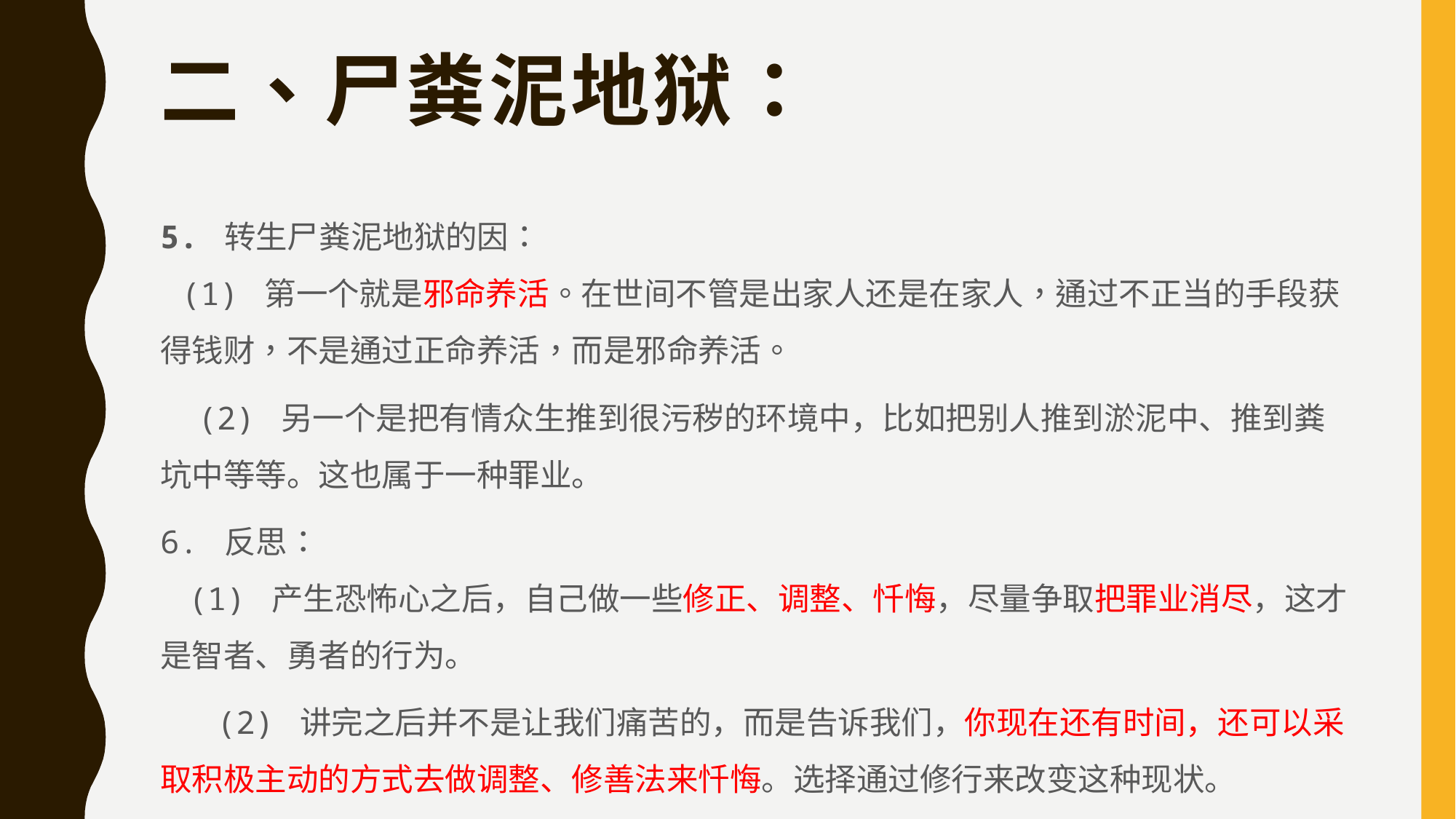

# 二、尸粪泥地狱：
5. 转生尸粪泥地狱的因：
  (1) 第一个就是邪命养活。在世间不管是出家人还是在家人，通过不正当的手段获得钱财，不是通过正命养活，而是邪命养活。
  (2) 另一个是把有情众生推到很污秽的环境中，比如把别人推到淤泥中、推到粪坑中等等。这也属于一种罪业。
6. 反思：
   (1) 产生恐怖心之后，自己做一些修正、调整、忏悔，尽量争取把罪业消尽，这才是智者、勇者的行为。
   (2) 讲完之后并不是让我们痛苦的，而是告诉我们，你现在还有时间，还可以采取积极主动的方式去做调整、修善法来忏悔。选择通过修行来改变这种现状。